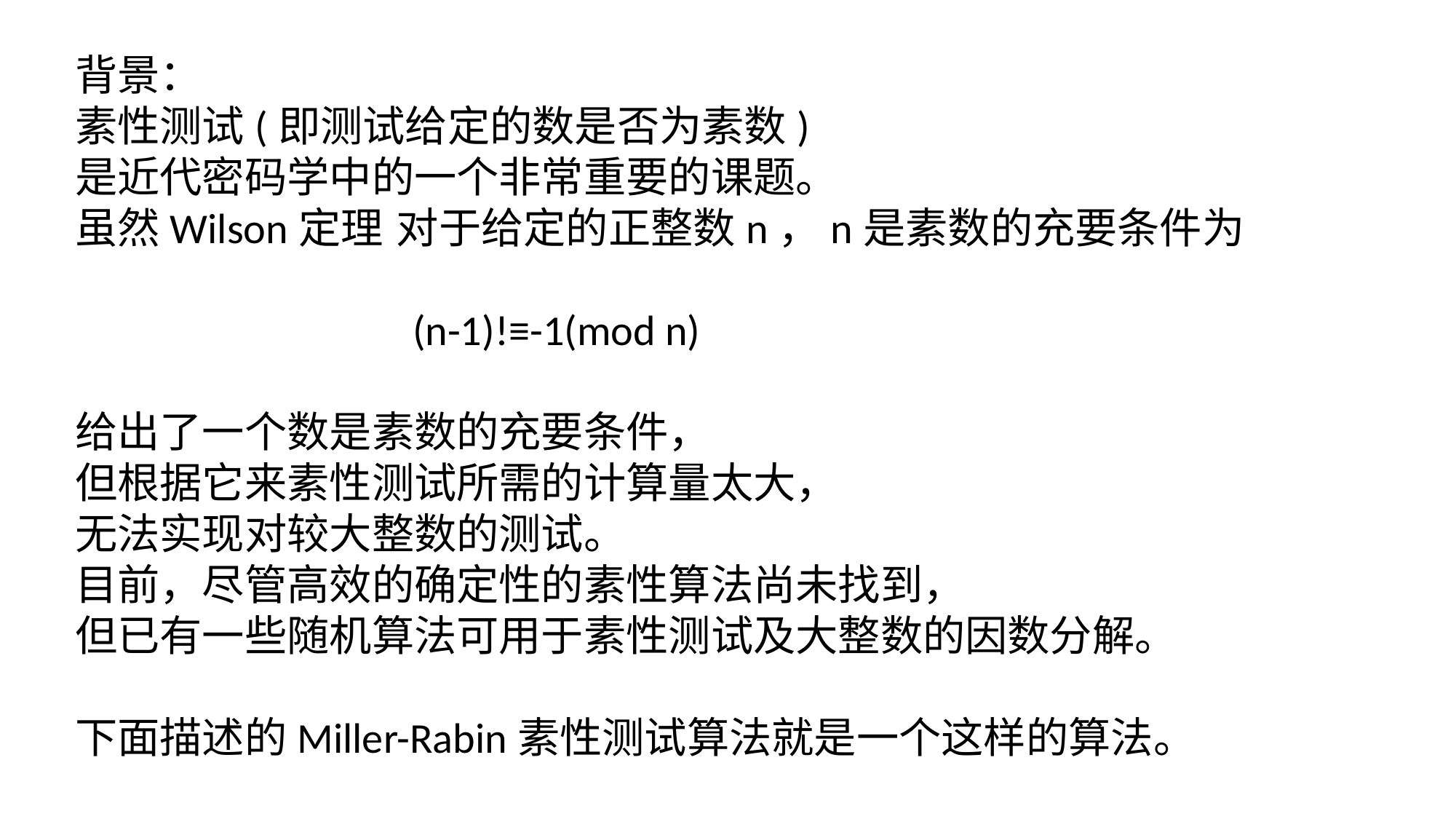

背景：
素性测试(即测试给定的数是否为素数)
是近代密码学中的一个非常重要的课题。
虽然Wilson定理 对于给定的正整数n，n是素数的充要条件为

                                   (n-1)!≡-1(mod n)

给出了一个数是素数的充要条件，
但根据它来素性测试所需的计算量太大，
无法实现对较大整数的测试。
目前，尽管高效的确定性的素性算法尚未找到，
但已有一些随机算法可用于素性测试及大整数的因数分解。

下面描述的Miller-Rabin素性测试算法就是一个这样的算法。